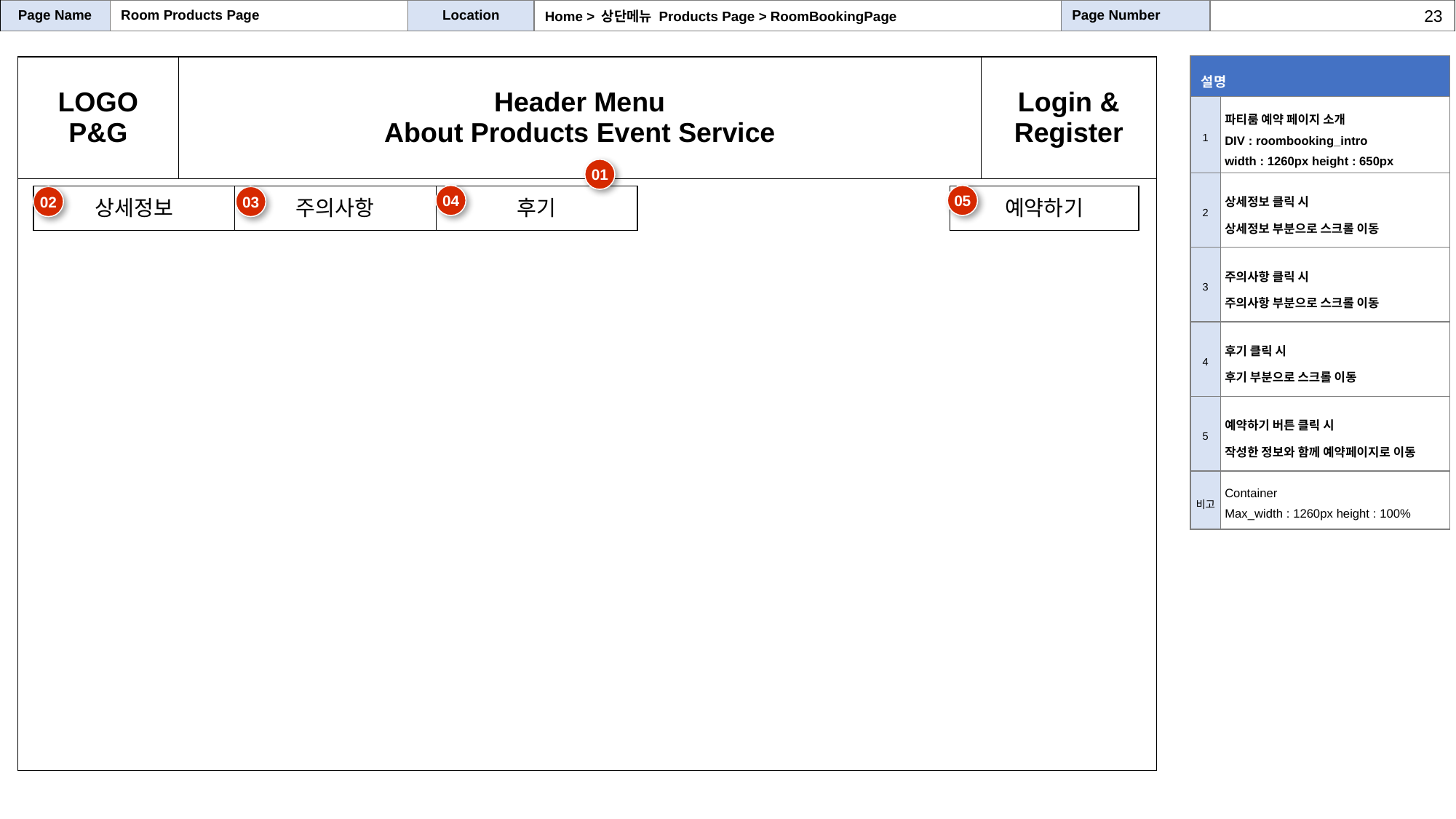

| Page Name | Room Products Page | Location | Home > 상단메뉴 Products Page > RoomBookingPage | Page Number |  |
| --- | --- | --- | --- | --- | --- |
23
| 설명 |  |
| --- | --- |
| 1 | 파티룸 예약 페이지 소개 DIV : roombooking\_intro width : 1260px height : 650px |
| 2 | 상세정보 클릭 시 상세정보 부분으로 스크롤 이동 |
| 3 | 주의사항 클릭 시 주의사항 부분으로 스크롤 이동 |
| 4 | 후기 클릭 시 후기 부분으로 스크롤 이동 |
| 5 | 예약하기 버튼 클릭 시 작성한 정보와 함께 예약페이지로 이동 |
| 비고 | Container Max\_width : 1260px height : 100% |
| LOGO P&G | Header Menu About Products Event Service | Login & Register |
| --- | --- | --- |
|  |  |  |

01
04
05
| 예약하기 |
| --- |
| 상세정보 | 주의사항 | 후기 |
| --- | --- | --- |
02
03